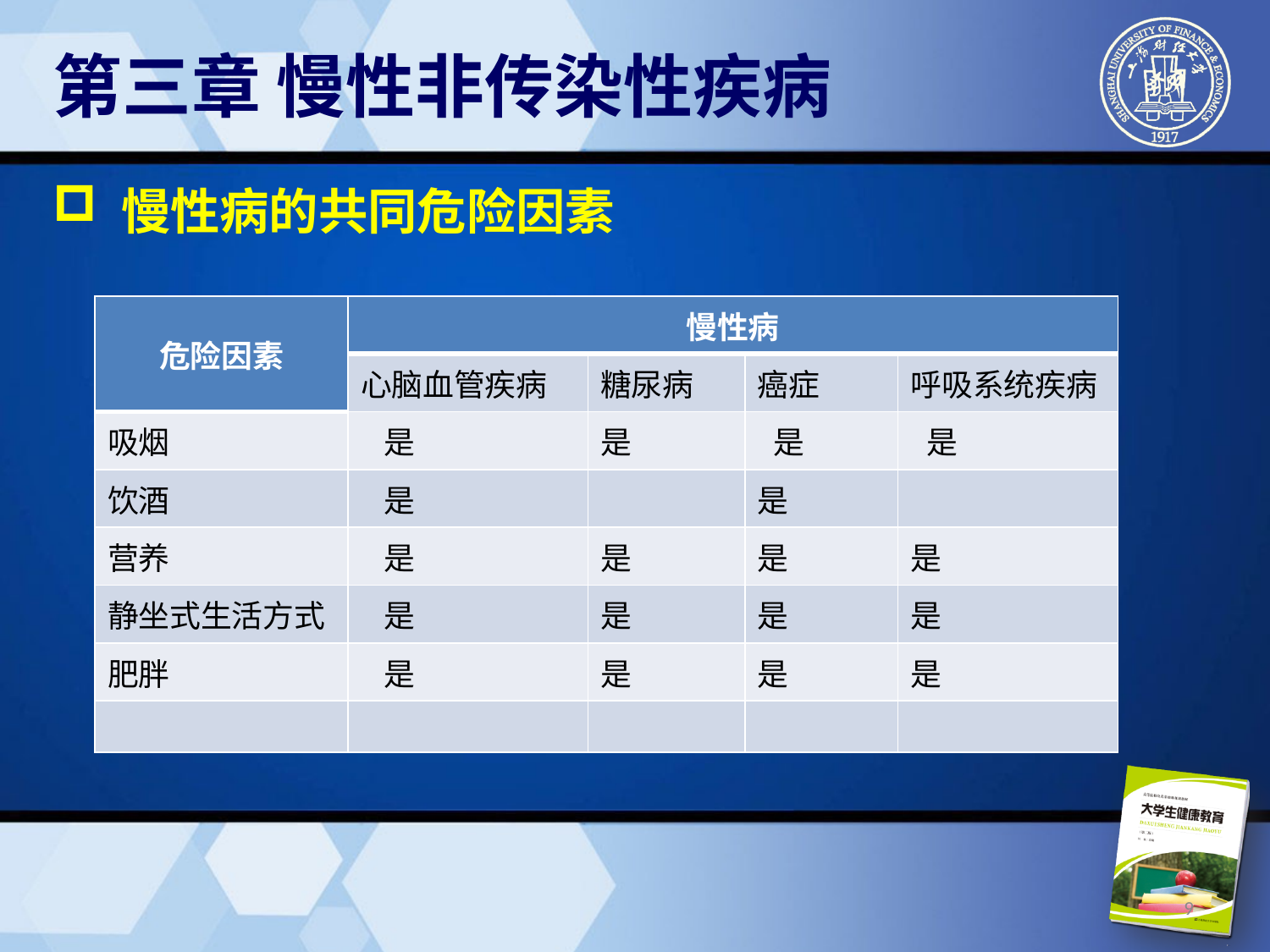

# 第三章 慢性非传染性疾病
 慢性病的共同危险因素
| 危险因素 | 慢性病 |  |  |  |
| --- | --- | --- | --- | --- |
|  | 心脑血管疾病 | 糖尿病 | 癌症 | 呼吸系统疾病 |
| 吸烟 | 是 | 是 | 是 | 是 |
| 饮酒 | 是 |  | 是 |  |
| 营养 | 是 | 是 | 是 | 是 |
| 静坐式生活方式 | 是 | 是 | 是 | 是 |
| 肥胖 | 是 | 是 | 是 | 是 |
|  |  |  |  |  |
9